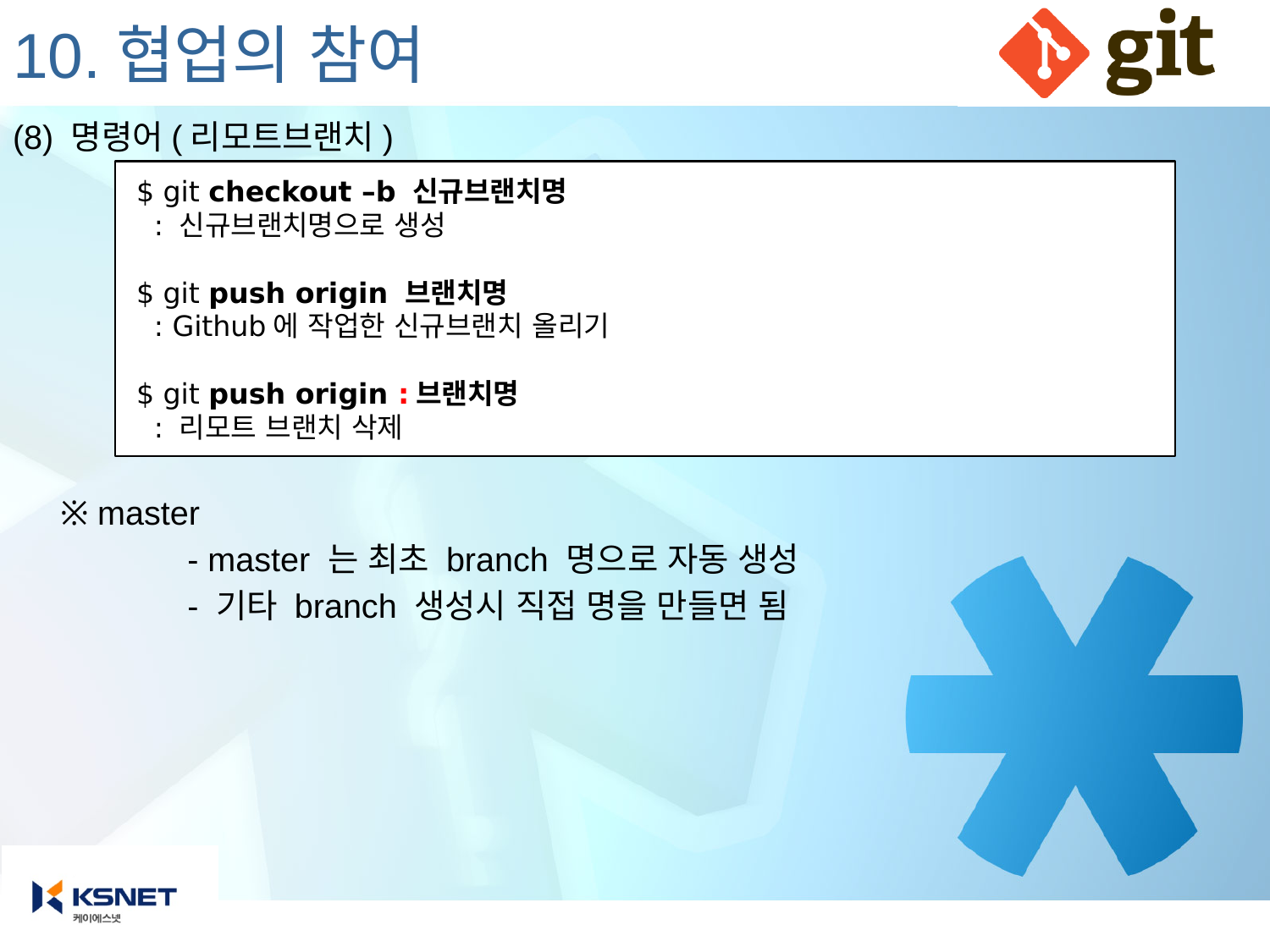

# 10.협업의 참여
(8) 명령어(리모트브랜치)

	※ master
		- master 는 최초 branch 명으로 자동 생성
		- 기타 branch 생성시 직접 명을 만들면 됨
 $ git checkout –b 신규브랜치명
   : 신규브랜치명으로 생성

 $ git push origin 브랜치명
   : Github에 작업한 신규브랜치 올리기

 $ git push origin :브랜치명
   : 리모트 브랜치 삭제